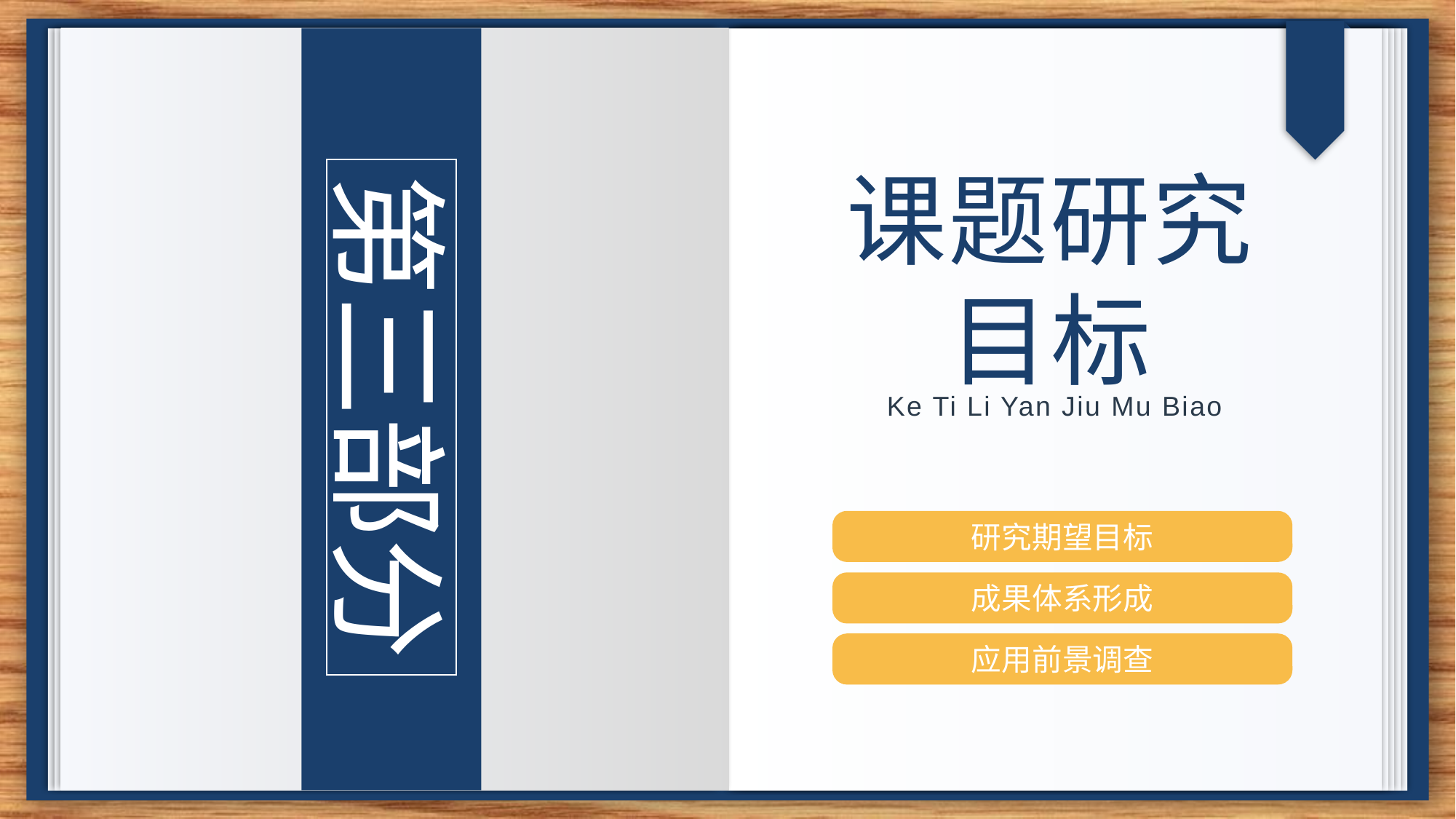

课题研究目标
第三部分
Ke Ti Li Yan Jiu Mu Biao

研究期望目标

成果体系形成

应用前景调查